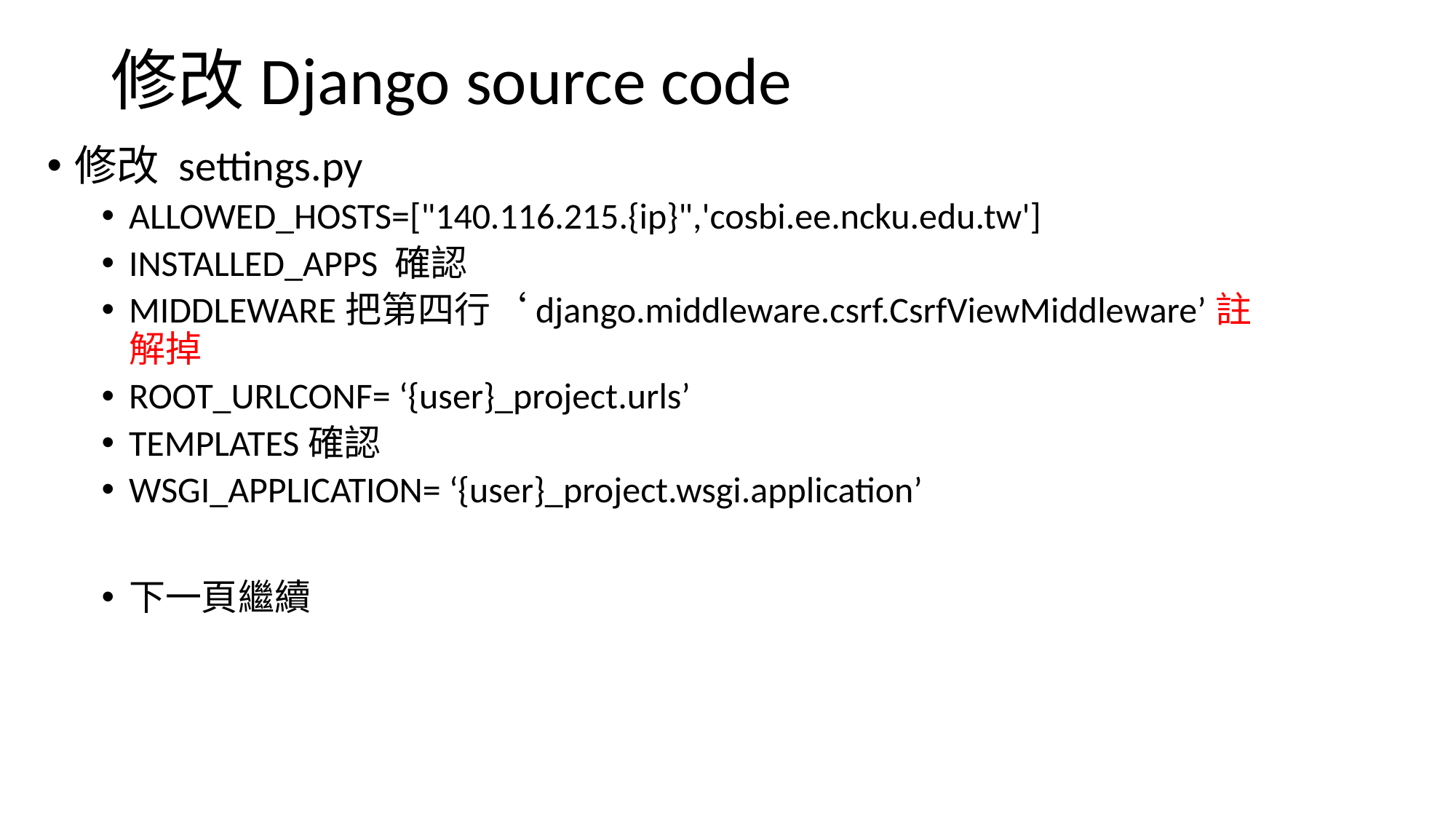

# 修改Django source code
修改 settings.py
ALLOWED_HOSTS=["140.116.215.{ip}",'cosbi.ee.ncku.edu.tw']
INSTALLED_APPS 確認
MIDDLEWARE把第四行‘django.middleware.csrf.CsrfViewMiddleware’註解掉
ROOT_URLCONF= ‘{user}_project.urls’
TEMPLATES確認
WSGI_APPLICATION= ‘{user}_project.wsgi.application’

下一頁繼續